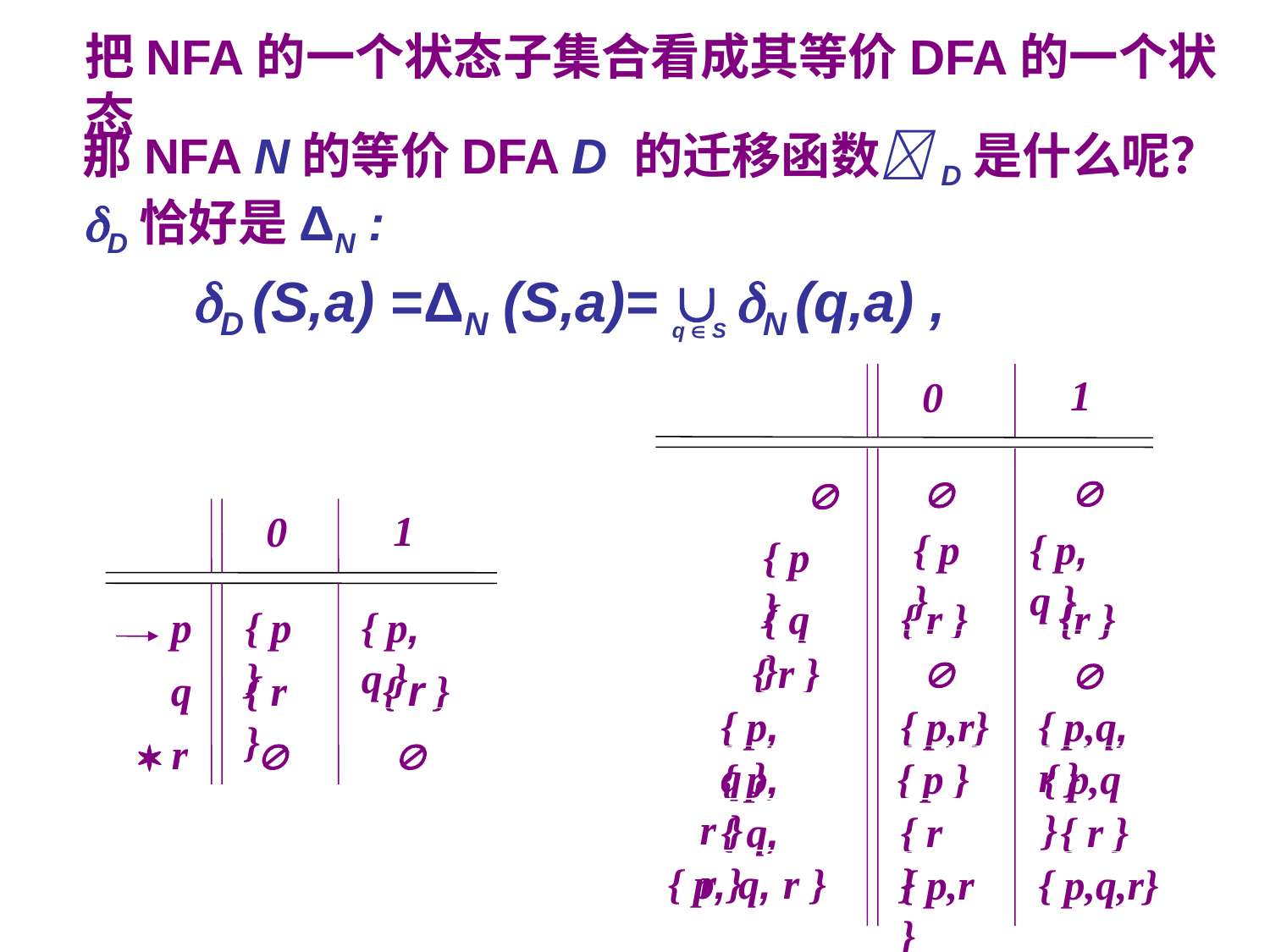

把NFA的一个状态子集合看成其等价DFA的一个状态
那NFA N的等价DFA D 的迁移函数δD是什么呢？
δD恰好是ΔN :
δD (S,a) =ΔN (S,a)= ∪ δN (q,a) ,
q ∈ S
1

0

∅
∅
∅
1

0

{ p }
{ p, q }
{ p }

{ q }
{r }
{ r }
p
{ p }
{ p, q }

∅
 { r }
∅
q
{ r }
{ r }
{ p, q }
{ p,r}
{ p,q, r }
∗ r
∅
∅
{ p,q }
  { p, r }
{ p }
  { q, r }
{ r }
{ r }
 { p, q, r }
{ p,r }
{ p,q,r}